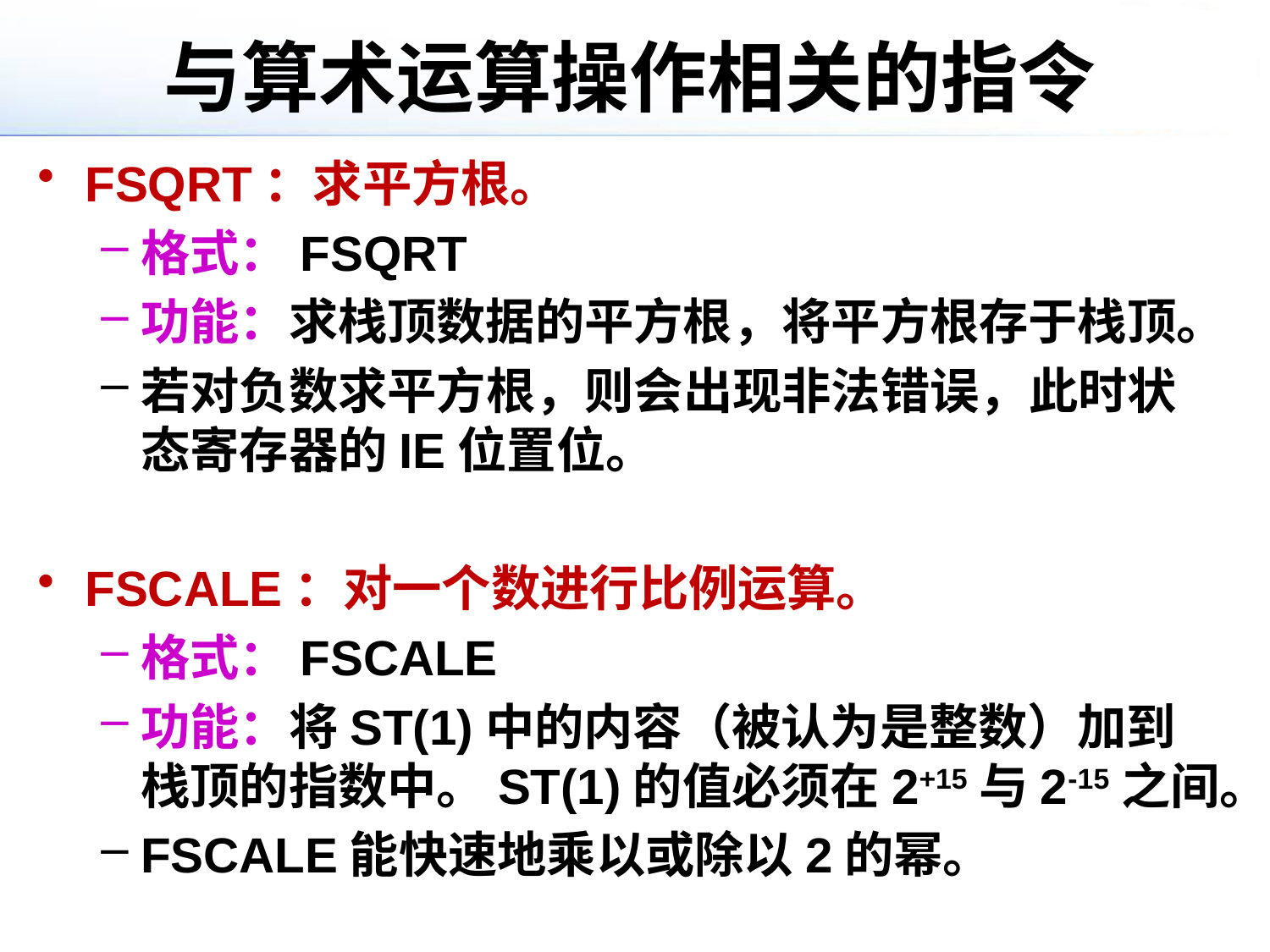

# 与算术运算操作相关的指令
FSQRT：求平方根。
格式：FSQRT
功能：求栈顶数据的平方根，将平方根存于栈顶。
若对负数求平方根，则会出现非法错误，此时状态寄存器的IE位置位。

FSCALE：对一个数进行比例运算。
格式：FSCALE
功能：将ST(1)中的内容（被认为是整数）加到栈顶的指数中。ST(1)的值必须在2+15与2-15之间。
FSCALE能快速地乘以或除以2的幂。